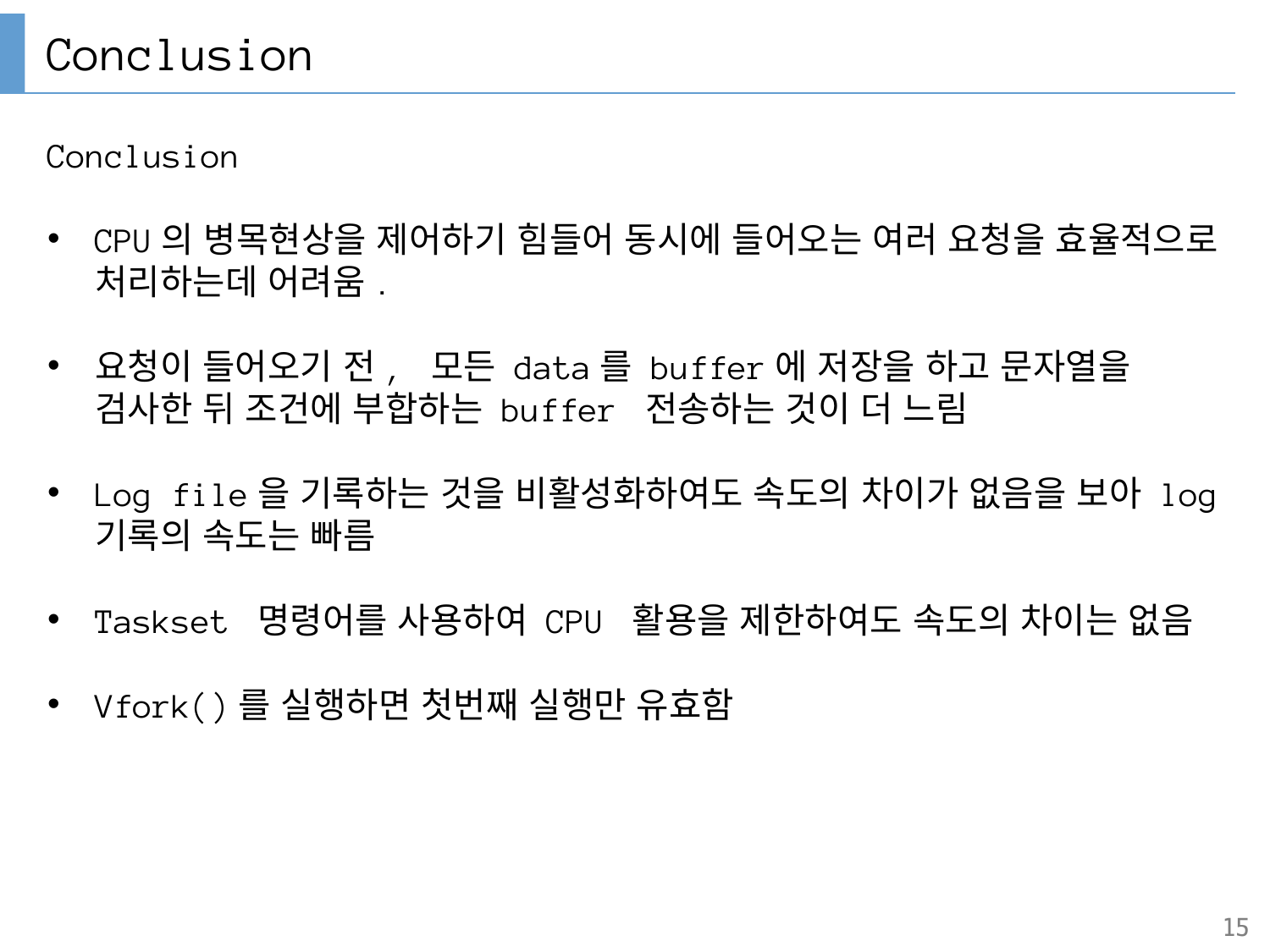

# Conclusion
Conclusion
CPU의 병목현상을 제어하기 힘들어 동시에 들어오는 여러 요청을 효율적으로 처리하는데 어려움.
요청이 들어오기 전, 모든 data를 buffer에 저장을 하고 문자열을 검사한 뒤 조건에 부합하는 buffer 전송하는 것이 더 느림
Log file을 기록하는 것을 비활성화하여도 속도의 차이가 없음을 보아 log 기록의 속도는 빠름
Taskset 명령어를 사용하여 CPU 활용을 제한하여도 속도의 차이는 없음
Vfork()를 실행하면 첫번째 실행만 유효함